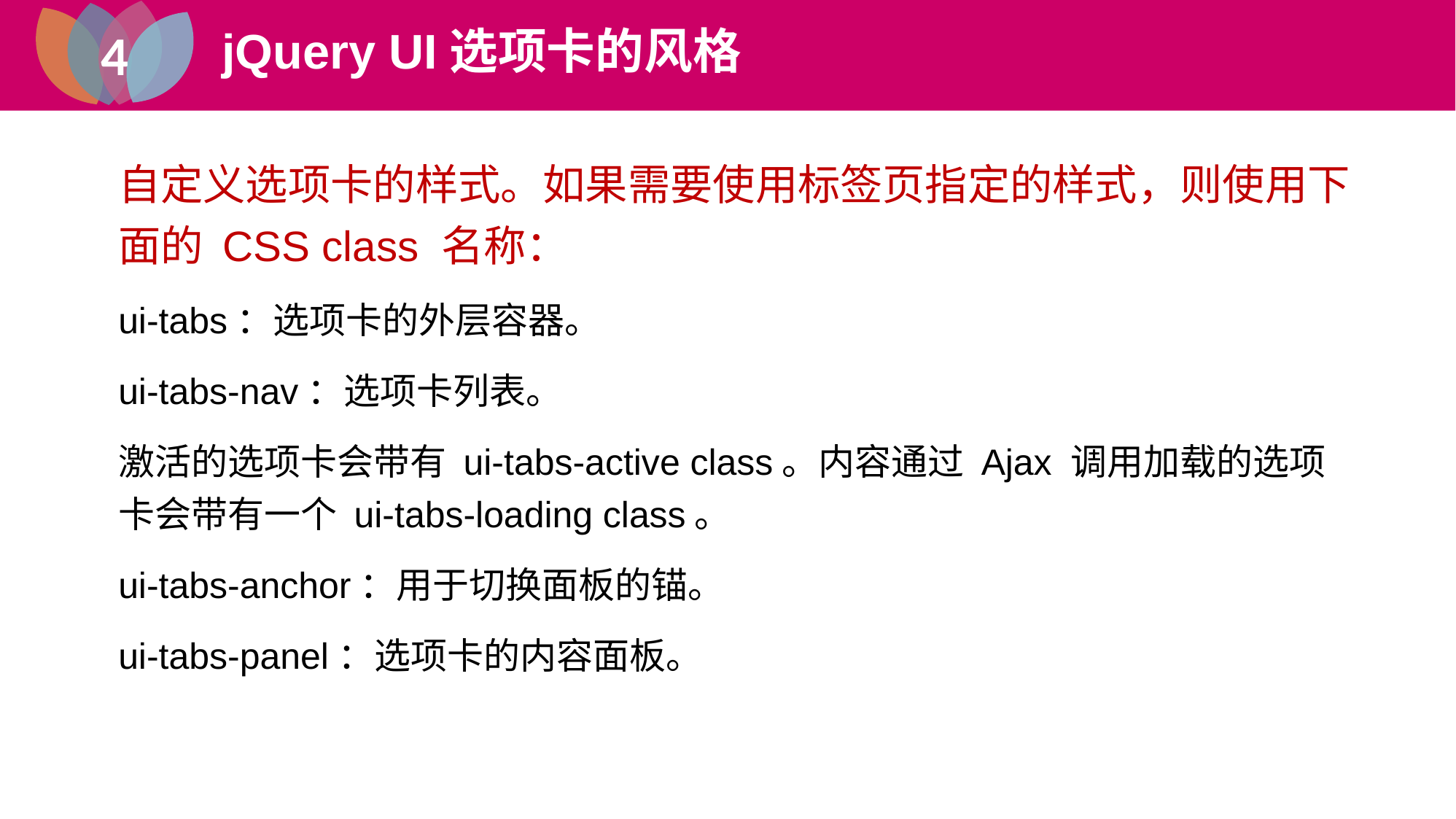

4
jQuery UI选项卡的风格
2
自定义选项卡的样式。如果需要使用标签页指定的样式，则使用下面的 CSS class 名称：
ui-tabs：选项卡的外层容器。
ui-tabs-nav：选项卡列表。
激活的选项卡会带有 ui-tabs-active class。内容通过 Ajax 调用加载的选项卡会带有一个 ui-tabs-loading class。
ui-tabs-anchor：用于切换面板的锚。
ui-tabs-panel：选项卡的内容面板。